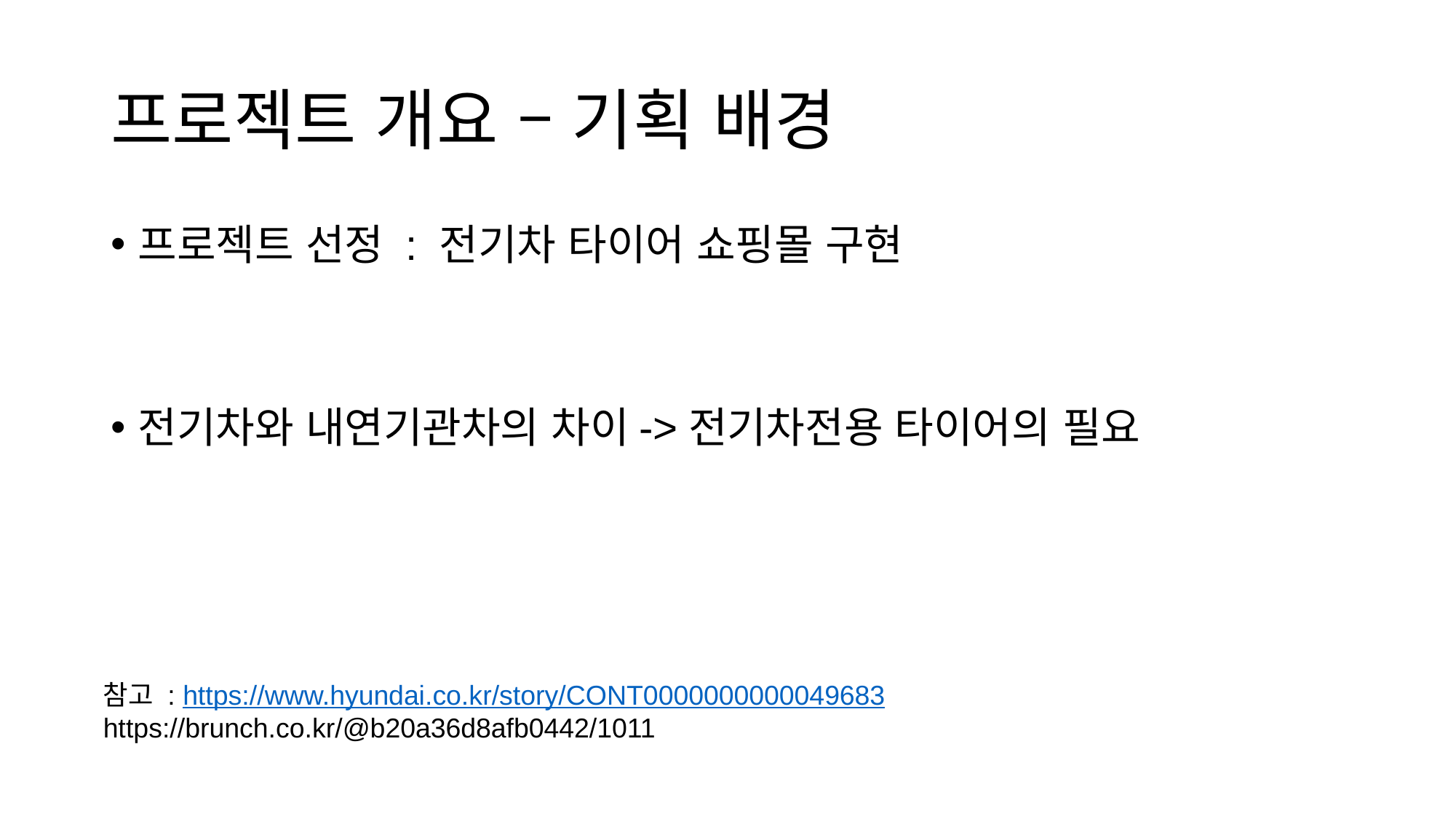

# 프로젝트 개요 – 기획 배경
프로젝트 선정 : 전기차 타이어 쇼핑몰 구현

전기차와 내연기관차의 차이->전기차전용 타이어의 필요
참고 : https://www.hyundai.co.kr/story/CONT0000000000049683
https://brunch.co.kr/@b20a36d8afb0442/1011